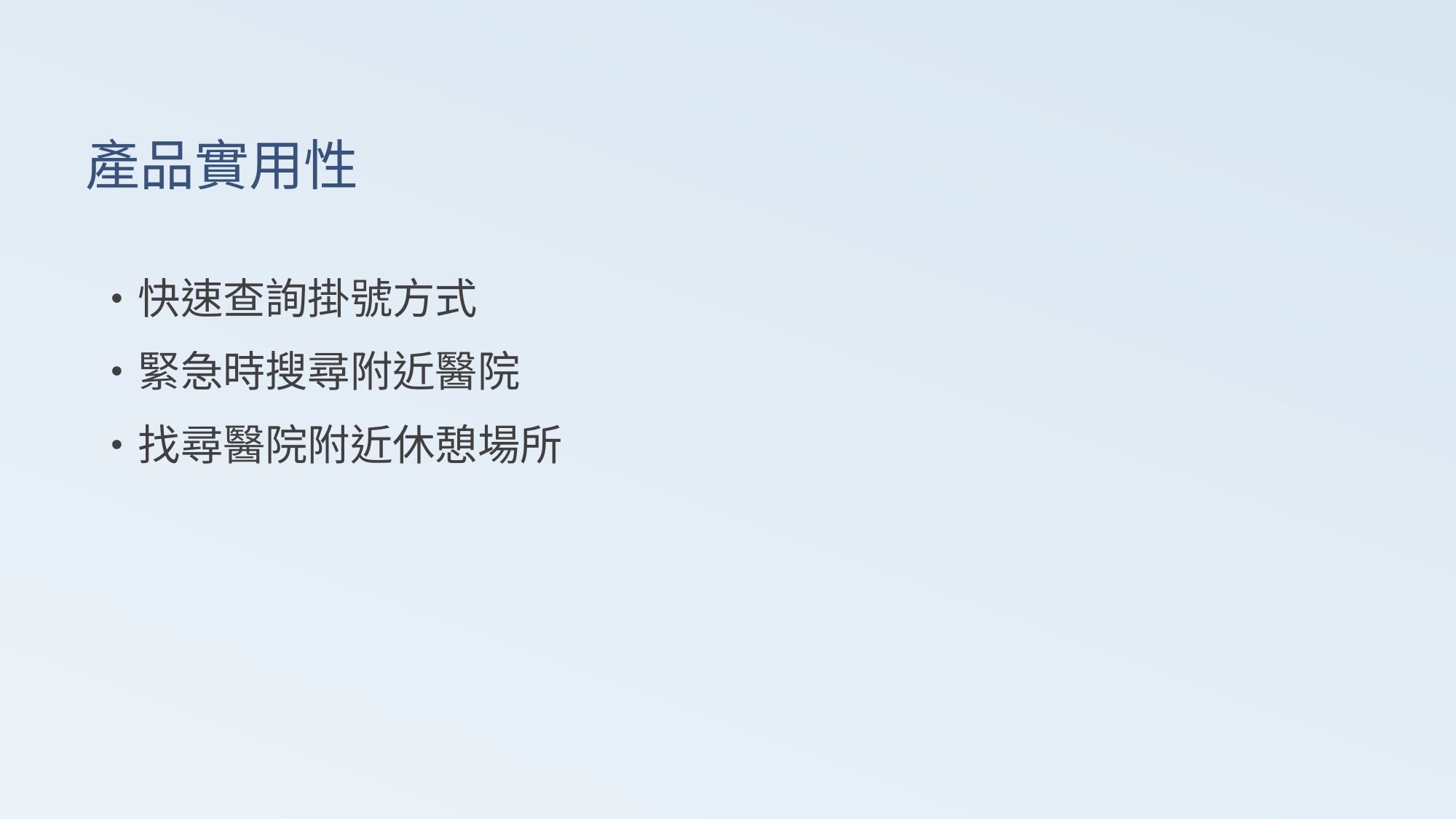

# 產品實用性
快速查詢掛號方式
緊急時搜尋附近醫院
找尋醫院附近休憩場所